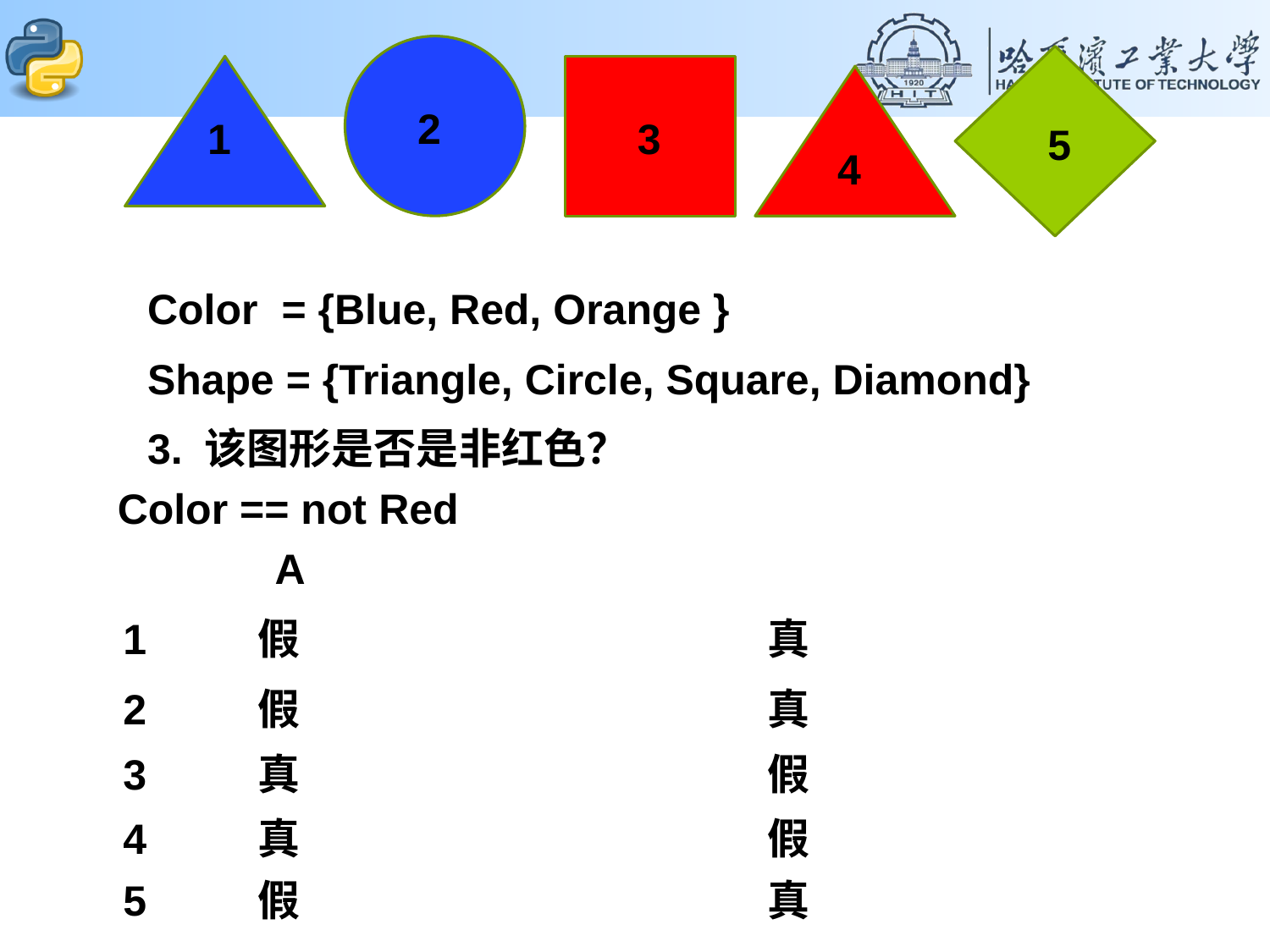

2

5

1

3

4
Color  = {Blue, Red, Orange }
Shape = {Triangle, Circle, Square, Diamond}
3. 该图形是否是非红色？
Color == not Red
A
1
假
真
2
假
真
3
真
假
4
真
假
5
假
真